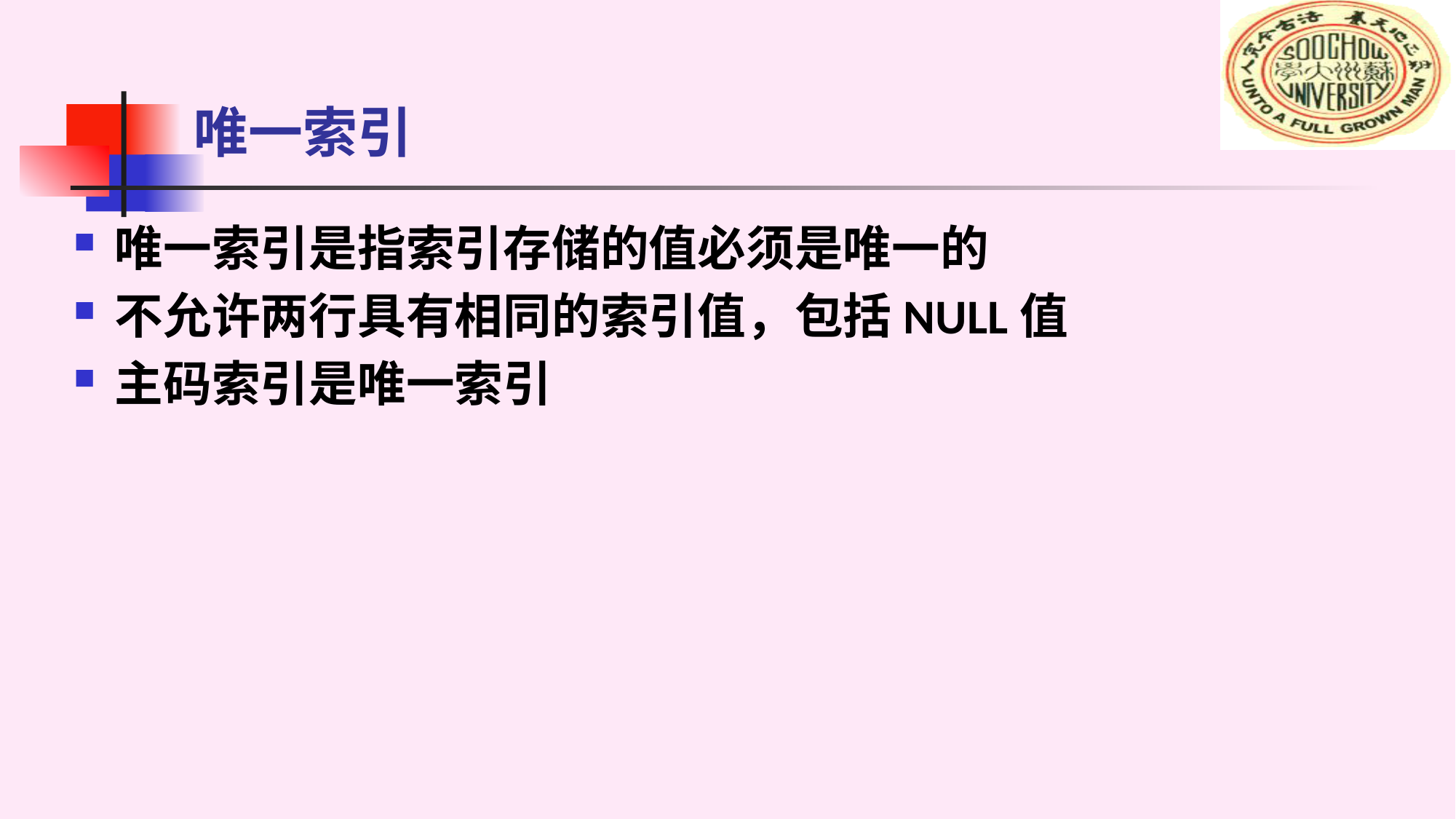

# 唯一索引
唯一索引是指索引存储的值必须是唯一的
不允许两行具有相同的索引值，包括NULL值
主码索引是唯一索引